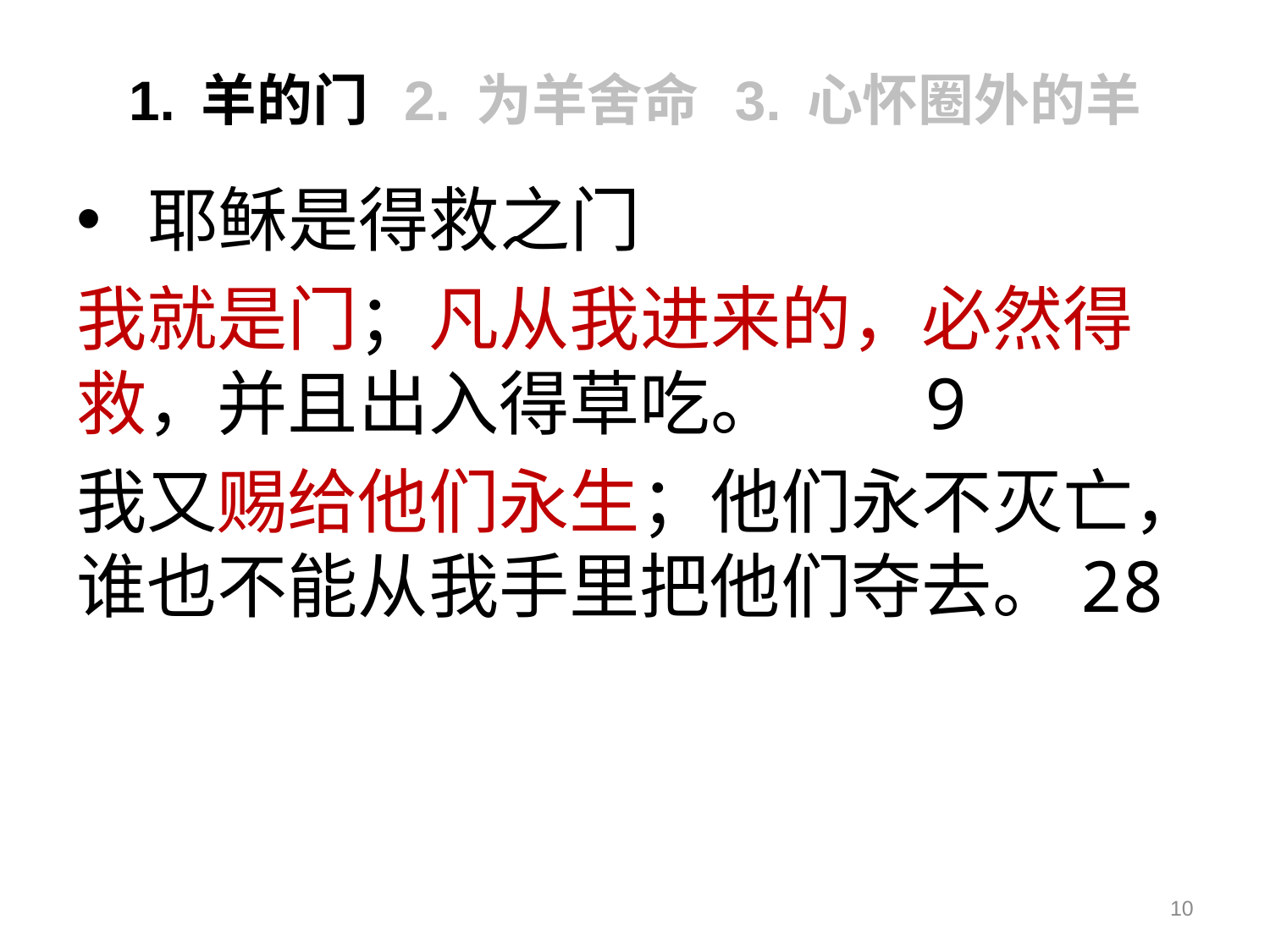

# 1. 羊的门  2. 为羊舍命  3. 心怀圈外的羊
耶稣是得救之门
我就是门；凡从我进来的，必然得救，并且出入得草吃。        9
我又赐给他们永生；他们永不灭亡，谁也不能从我手里把他们夺去。28
10